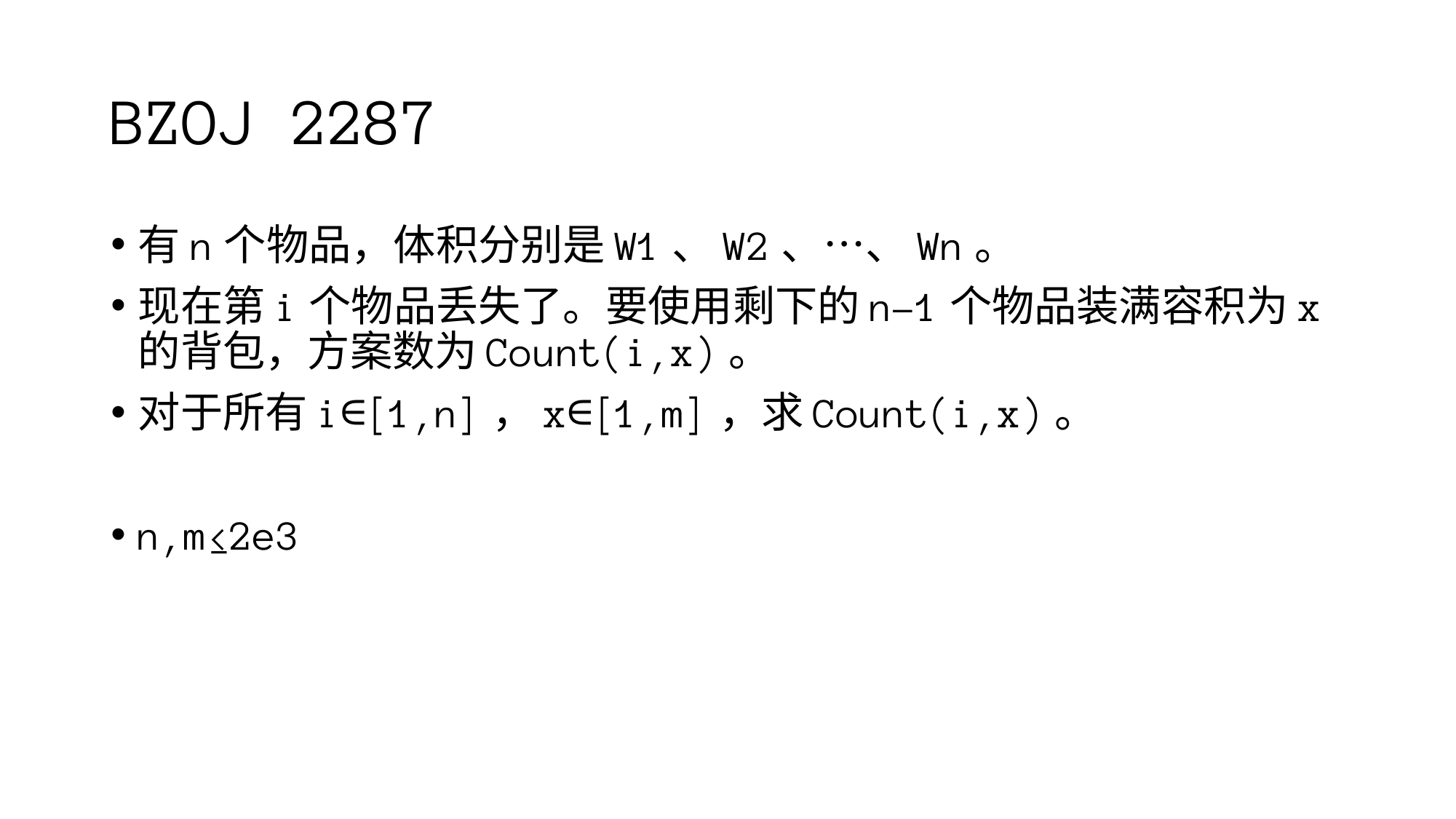

# BZOJ 2287
有n个物品，体积分别是W1、W2、…、Wn。
现在第i个物品丢失了。要使用剩下的n-1个物品装满容积为x的背包，方案数为Count(i,x)。
对于所有i∈[1,n]，x∈[1,m]，求Count(i,x)。

n,m≤2e3